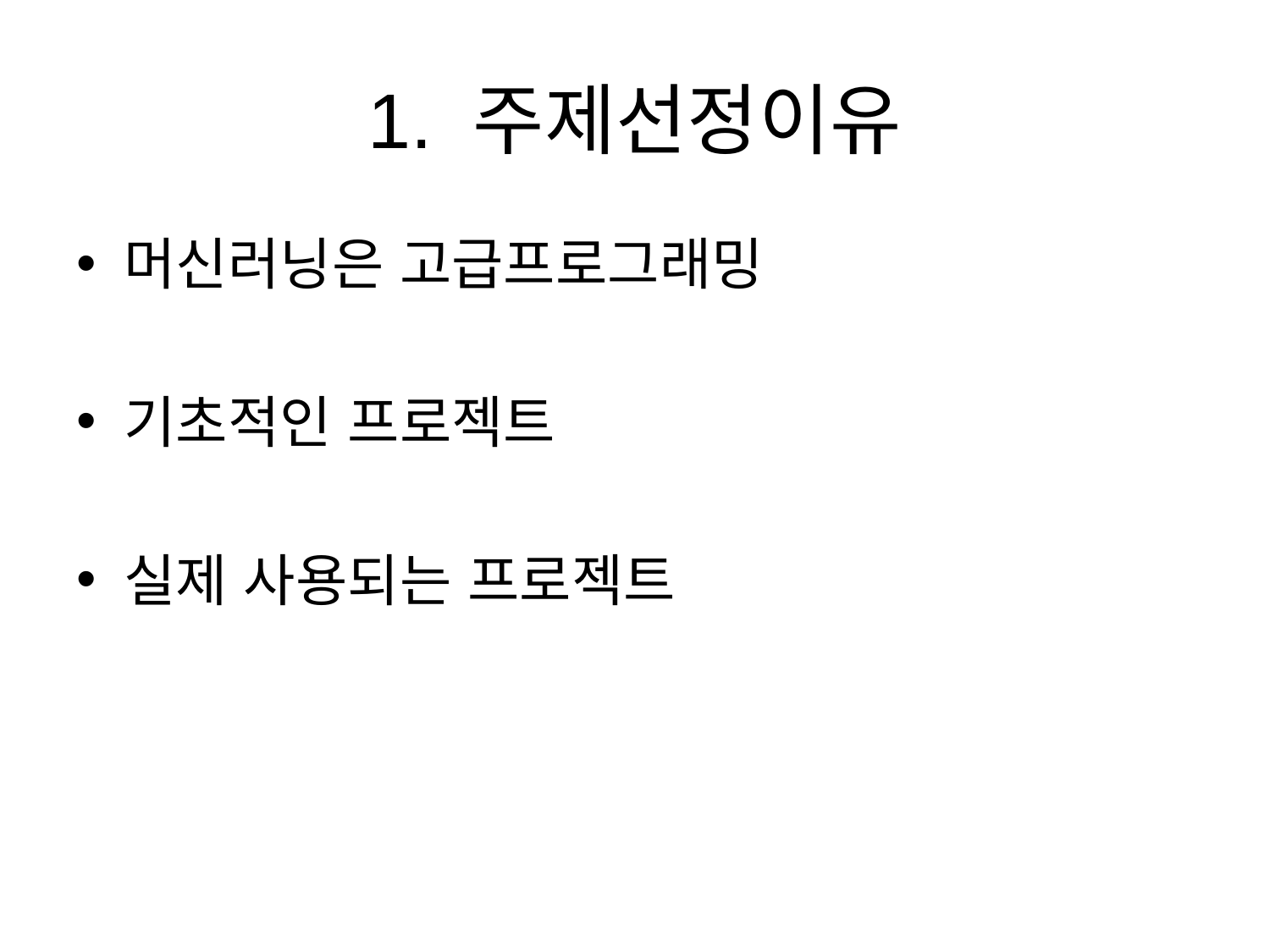

# 1. 주제선정이유
머신러닝은 고급프로그래밍

기초적인 프로젝트

실제 사용되는 프로젝트